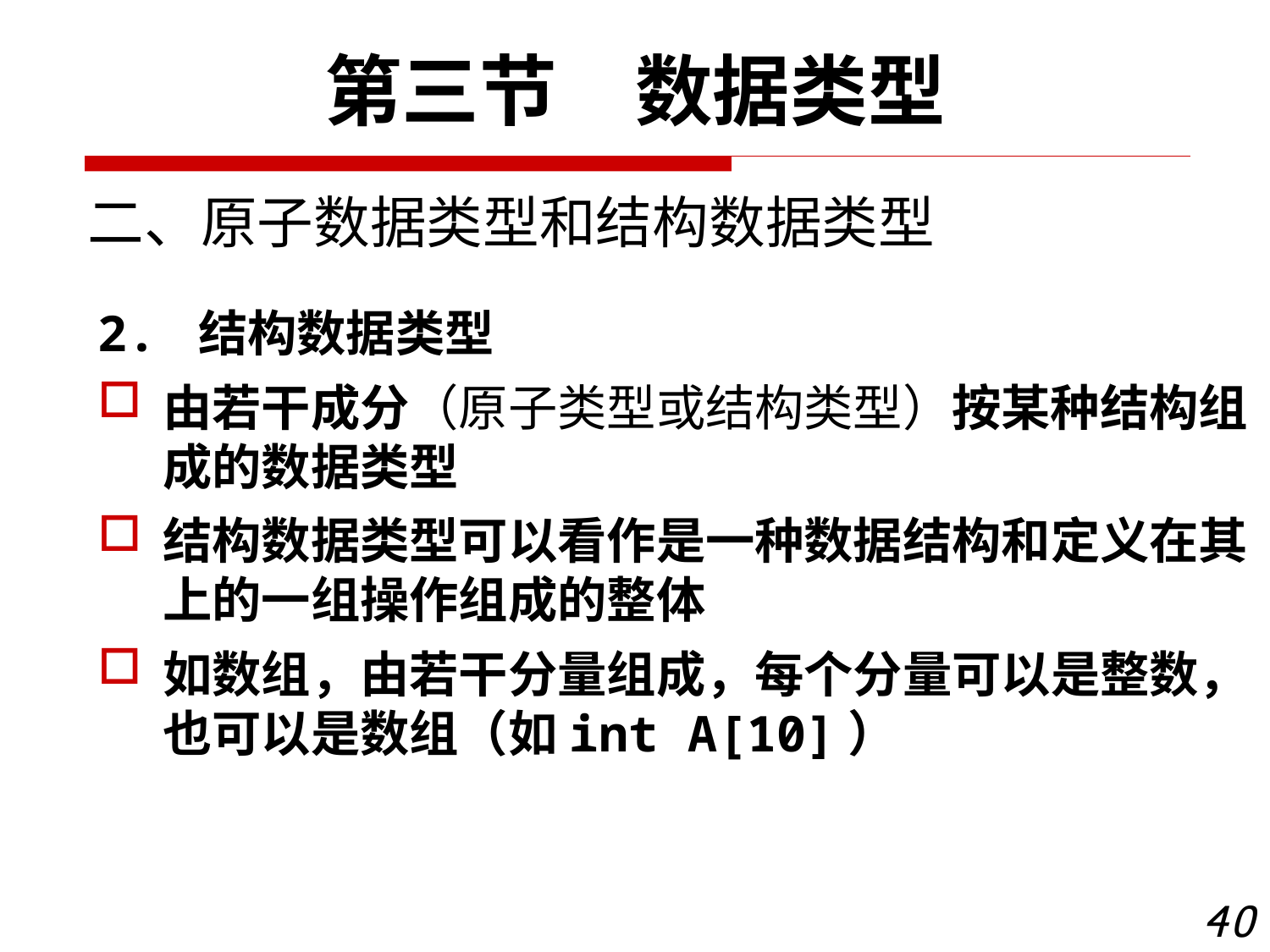

第三节　数据类型
二、原子数据类型和结构数据类型
2. 结构数据类型
由若干成分（原子类型或结构类型）按某种结构组成的数据类型
结构数据类型可以看作是一种数据结构和定义在其上的一组操作组成的整体
如数组，由若干分量组成，每个分量可以是整数，也可以是数组（如int A[10]）
40